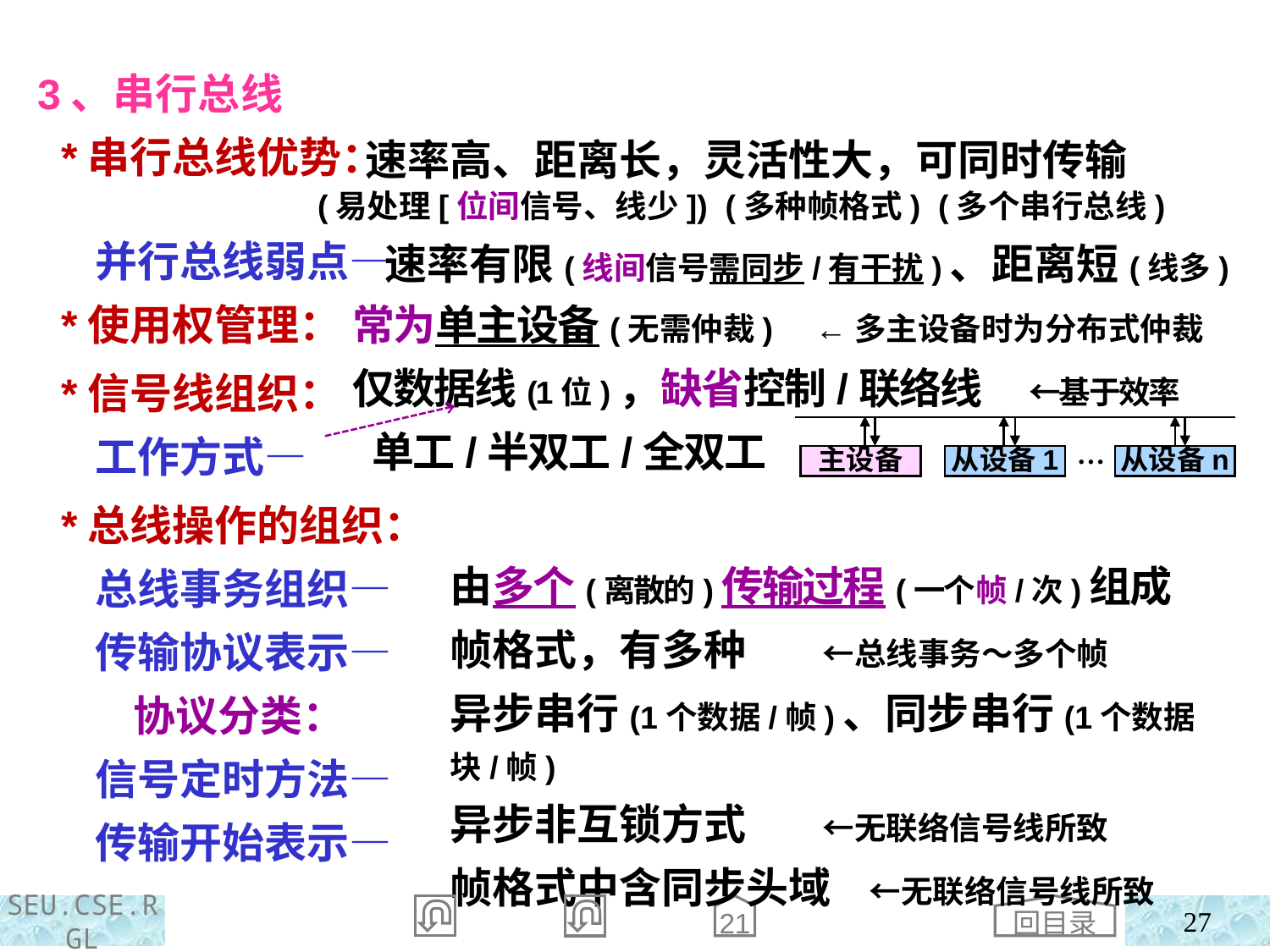

3、串行总线
  *串行总线优势：

     并行总线弱点—
  *使用权管理：
  *信号线组织：
     工作方式—
  *总线操作的组织：
     总线事务组织—
     传输协议表示—
         协议分类：
     信号定时方法—
     传输开始表示—
    速率高、距离长，灵活性大，可同时传输
(易处理[位间信号、线少])  (多种帧格式)  (多个串行总线)
      速率有限(线间信号需同步/有干扰)、距离短(线多)
常为单主设备(无需仲裁)    ←多主设备时为分布式仲裁
仅数据线(1位)，缺省控制/联络线      ←基于效率
 单工/半双工/全双工
…
主设备
从设备1
从设备n
由多个(离散的)传输过程(一个帧/次)组成
帧格式，有多种        ←总线事务～多个帧
异步串行(1个数据/帧)、同步串行(1个数据块/帧)
异步非互锁方式        ←无联络信号线所致
帧格式中含同步头域    ←无联络信号线所致
回目录

21

27